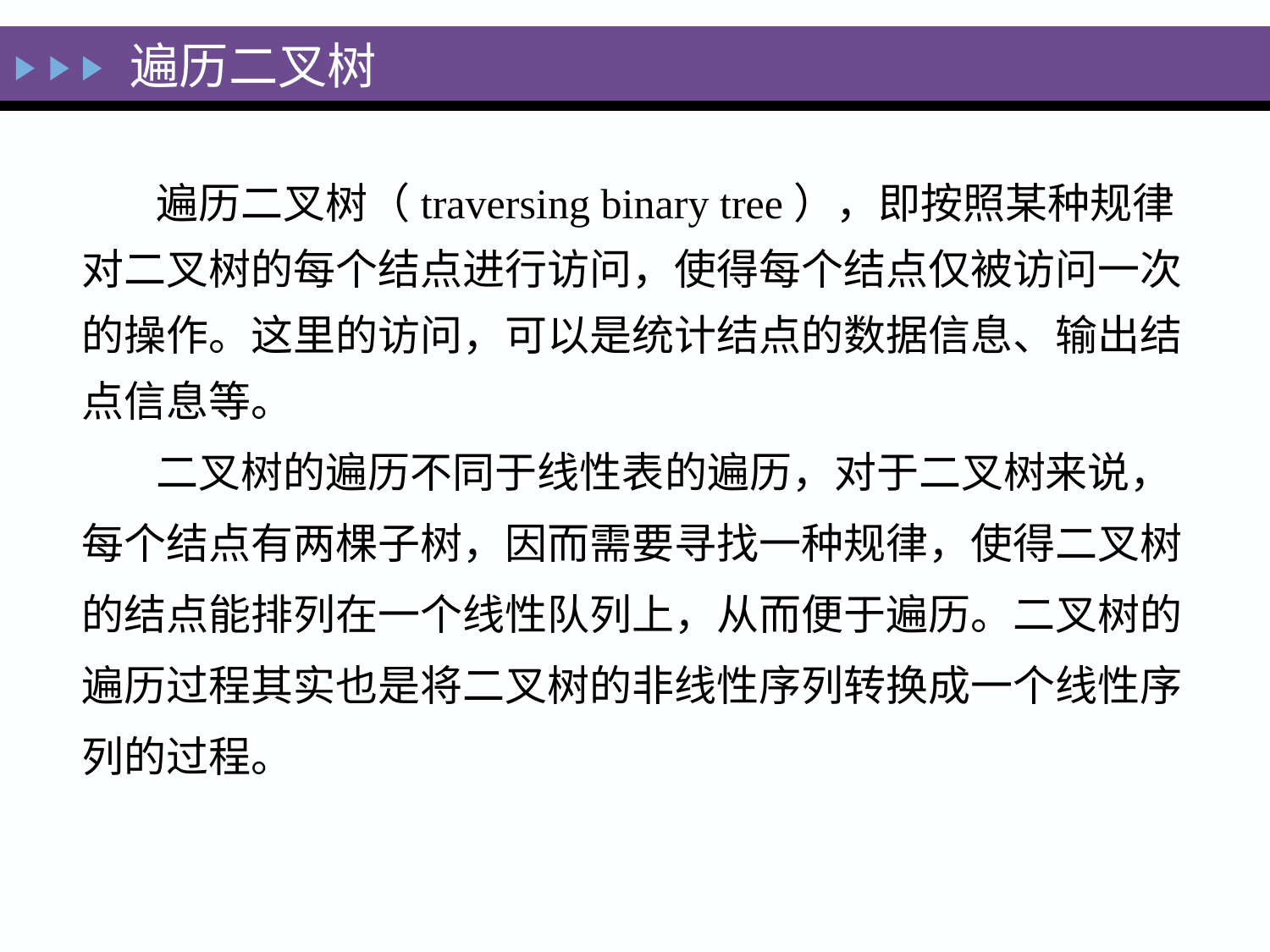

# 遍历二叉树
遍历二叉树（traversing binary tree），即按照某种规律对二叉树的每个结点进行访问，使得每个结点仅被访问一次的操作。这里的访问，可以是统计结点的数据信息、输出结点信息等。
二叉树的遍历不同于线性表的遍历，对于二叉树来说，每个结点有两棵子树，因而需要寻找一种规律，使得二叉树的结点能排列在一个线性队列上，从而便于遍历。二叉树的遍历过程其实也是将二叉树的非线性序列转换成一个线性序列的过程。